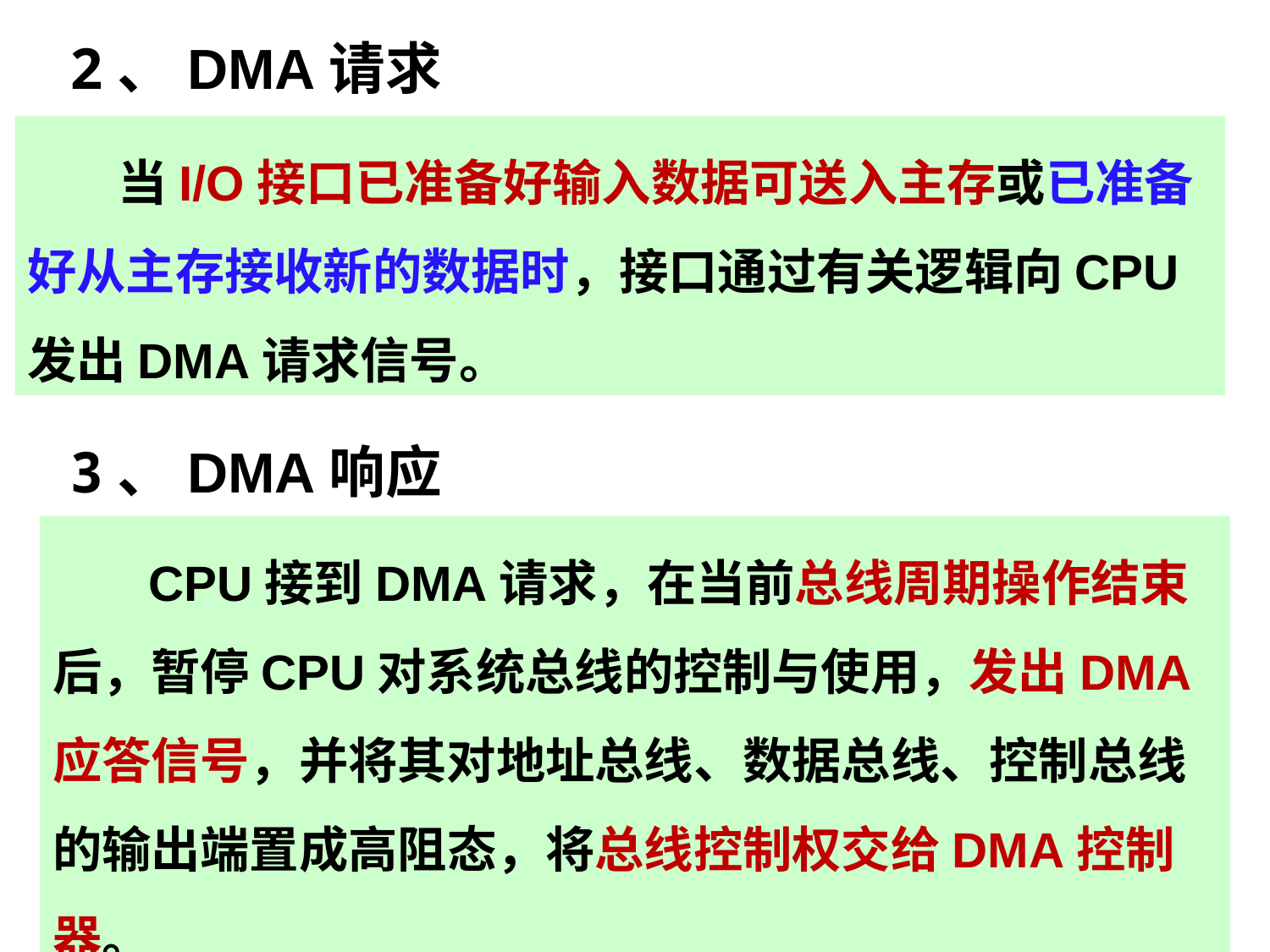

2、DMA请求
       当I/O接口已准备好输入数据可送入主存或已准备好从主存接收新的数据时，接口通过有关逻辑向CPU发出DMA请求信号。
3、DMA响应
       CPU接到DMA请求，在当前总线周期操作结束后，暂停CPU对系统总线的控制与使用，发出DMA应答信号，并将其对地址总线、数据总线、控制总线的输出端置成高阻态，将总线控制权交给DMA控制器。
96